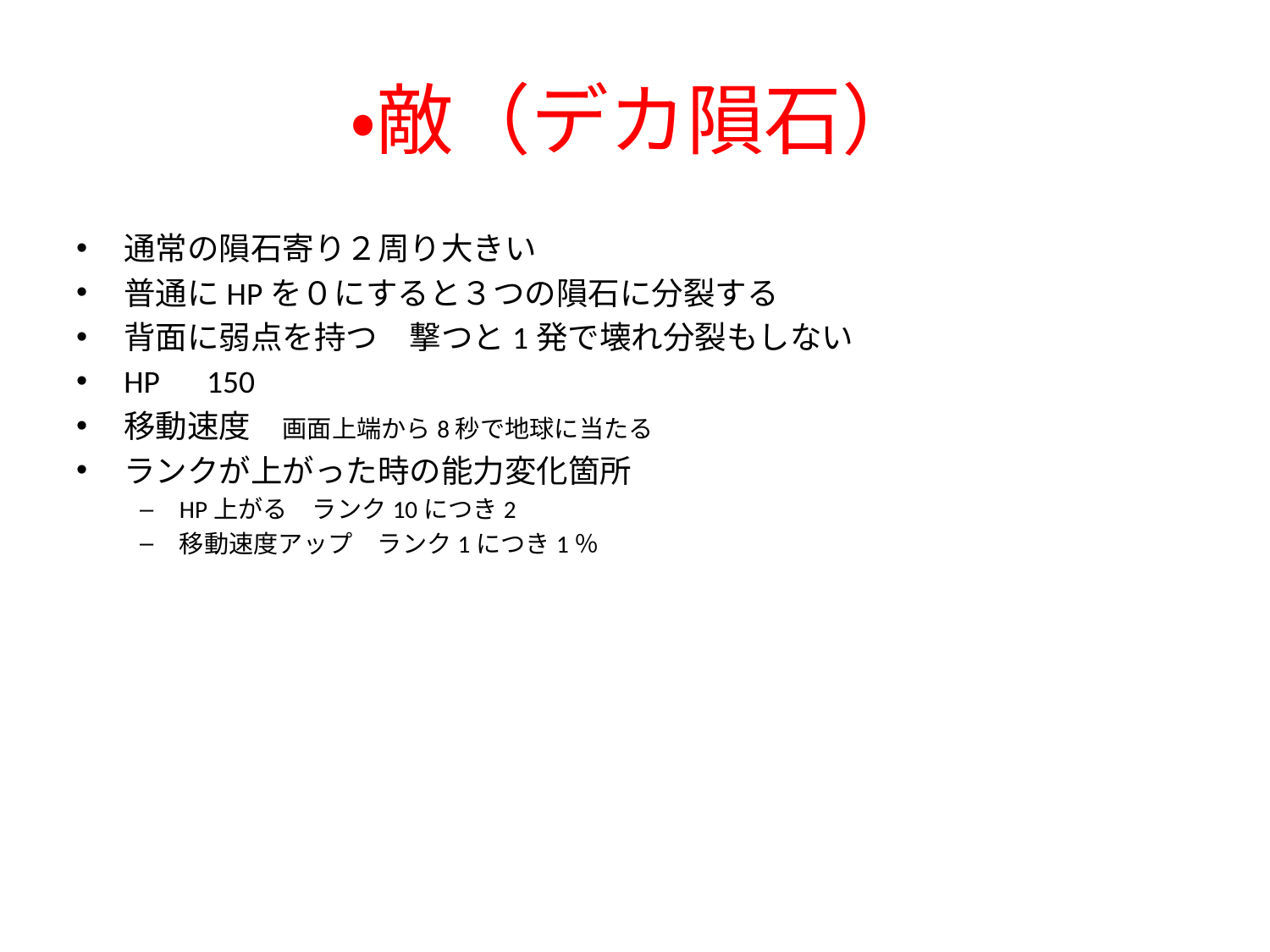

# ・敵（デカ隕石）
通常の隕石寄り２周り大きい
普通にHPを０にすると３つの隕石に分裂する
背面に弱点を持つ　撃つと1発で壊れ分裂もしない
HP　150
移動速度　画面上端から8秒で地球に当たる
ランクが上がった時の能力変化箇所
HP上がる　ランク10につき2
移動速度アップ　ランク1につき1％